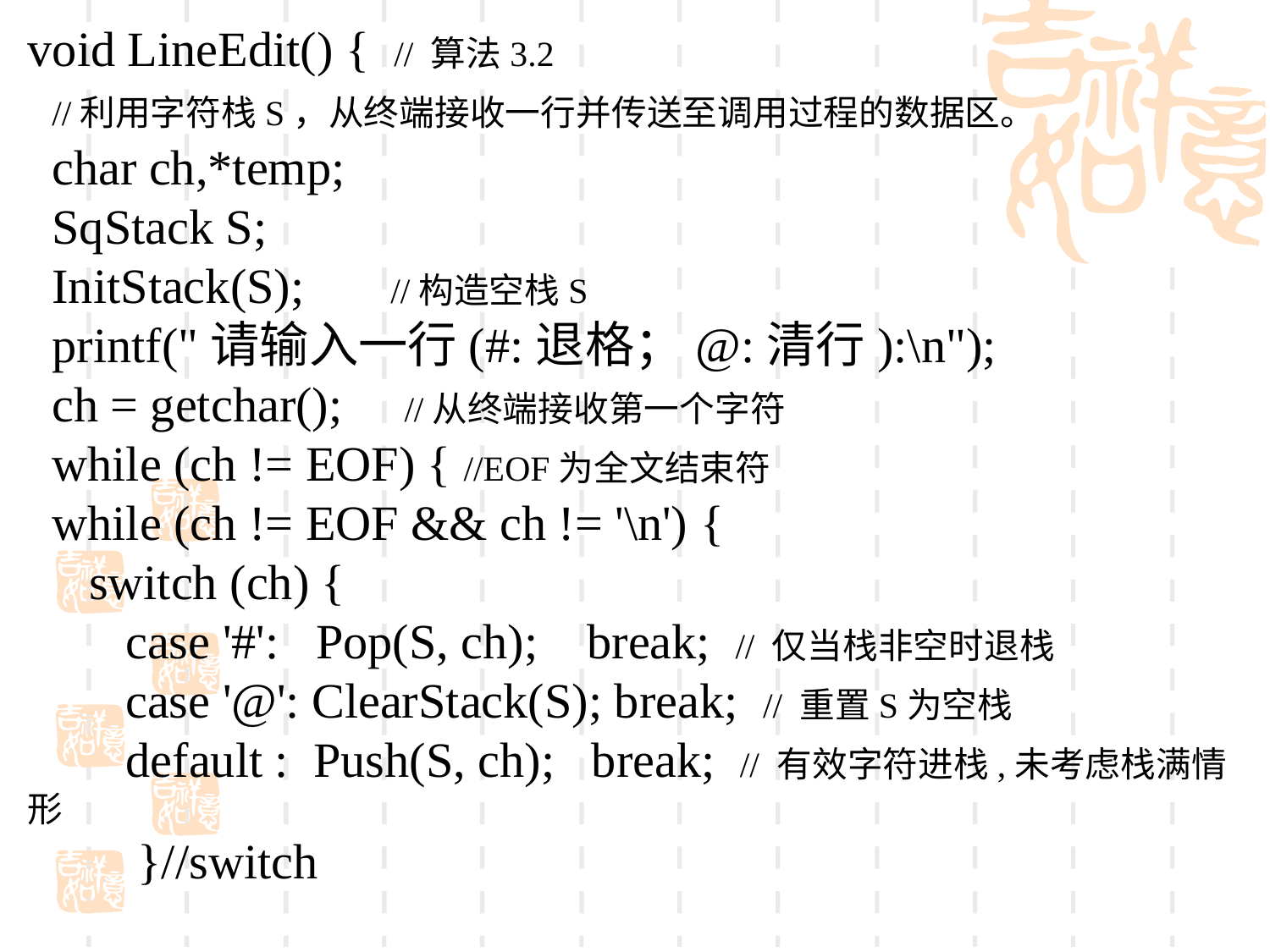

void LineEdit() {  // 算法3.2
  //利用字符栈S，从终端接收一行并传送至调用过程的数据区。
  char ch,*temp;
  SqStack S;
  InitStack(S);       //构造空栈S
  printf("请输入一行(#:退格；@:清行):\n");
  ch = getchar();     //从终端接收第一个字符
  while (ch != EOF) { //EOF为全文结束符
  while (ch != EOF && ch != '\n') {
     switch (ch) {
        case '#':   Pop(S, ch);    break;  // 仅当栈非空时退栈
        case '@': ClearStack(S); break;  // 重置S为空栈
        default :  Push(S, ch);   break;  // 有效字符进栈,未考虑栈满情形
         }//switch